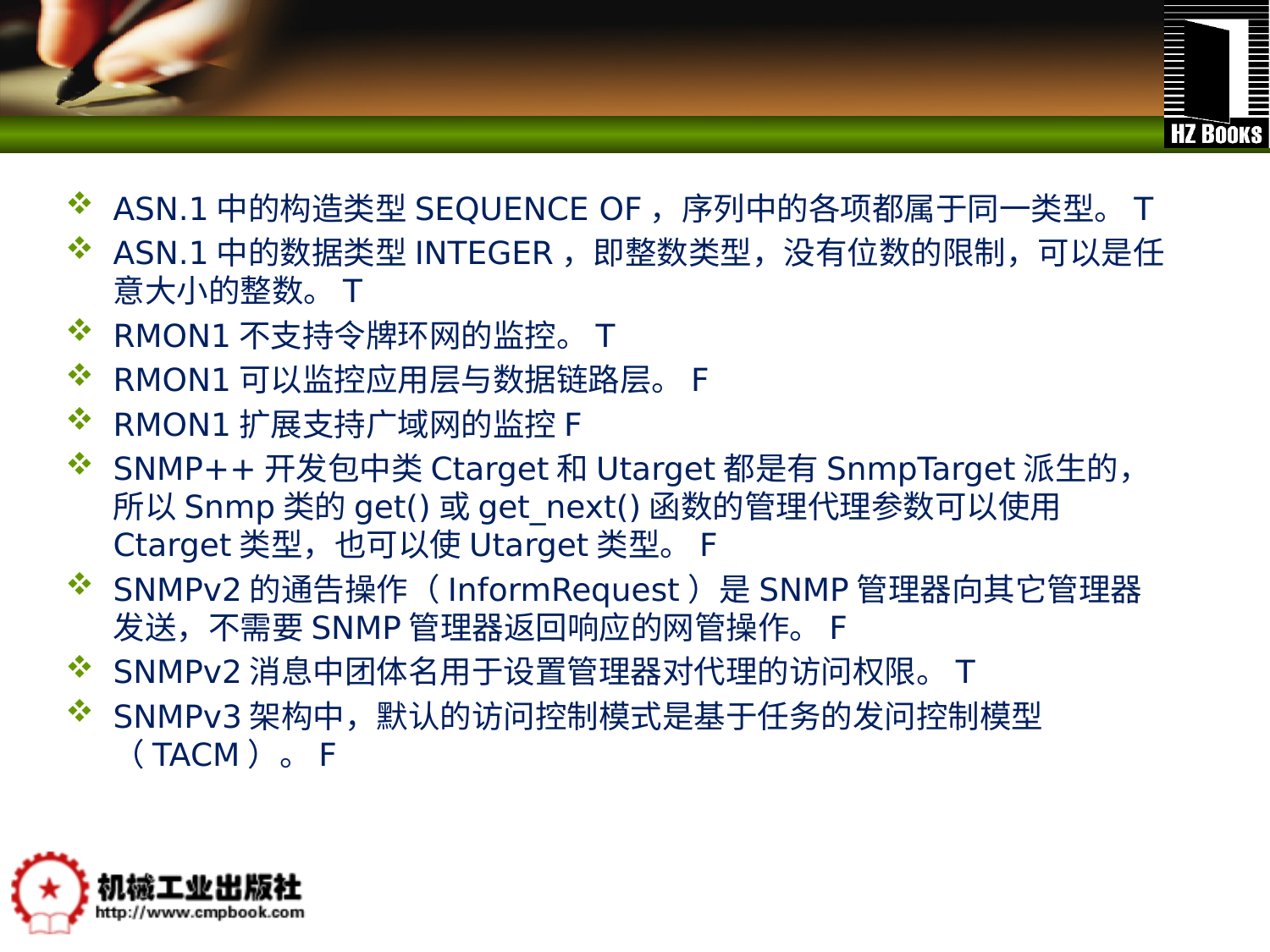

#

ASN.1中的构造类型SEQUENCE OF，序列中的各项都属于同一类型。T
ASN.1中的数据类型INTEGER，即整数类型，没有位数的限制，可以是任意大小的整数。T
RMON1不支持令牌环网的监控。T
RMON1可以监控应用层与数据链路层。F
RMON1扩展支持广域网的监控F
SNMP++开发包中类Ctarget和Utarget都是有SnmpTarget派生的，所以Snmp类的get()或get_next()函数的管理代理参数可以使用Ctarget类型，也可以使Utarget类型。F
SNMPv2的通告操作（InformRequest）是SNMP管理器向其它管理器发送，不需要SNMP管理器返回响应的网管操作。F
SNMPv2消息中团体名用于设置管理器对代理的访问权限。T
SNMPv3架构中，默认的访问控制模式是基于任务的发问控制模型（TACM）。F